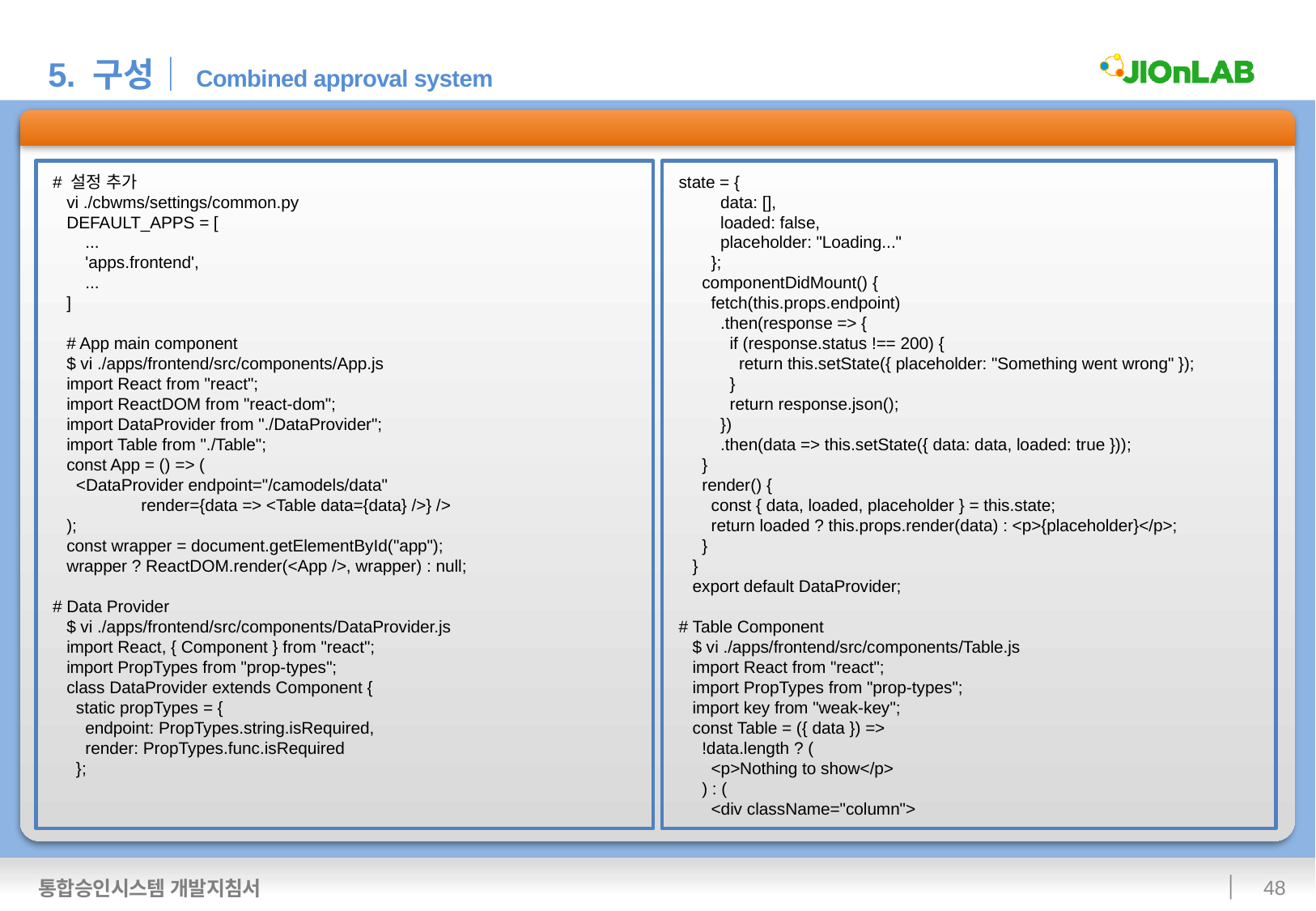

5. 구성│Combined approval system

통합승인시스템 구성

 # 설정 추가
    vi ./cbwms/settings/common.py
    DEFAULT_APPS = [
        ...
        'apps.frontend',
        ...
    ]

    # App main component
    $ vi ./apps/frontend/src/components/App.js
    import React from "react";
    import ReactDOM from "react-dom";
    import DataProvider from "./DataProvider";
    import Table from "./Table";
    const App = () => (
      <DataProvider endpoint="/camodels/data"
                    render={data => <Table data={data} />} />
    );
    const wrapper = document.getElementById("app");
    wrapper ? ReactDOM.render(<App />, wrapper) : null;

 # Data Provider
    $ vi ./apps/frontend/src/components/DataProvider.js
    import React, { Component } from "react";
    import PropTypes from "prop-types";
    class DataProvider extends Component {
      static propTypes = {
        endpoint: PropTypes.string.isRequired,
        render: PropTypes.func.isRequired
      };

 state = {
          data: [],
          loaded: false,
          placeholder: "Loading..."
        };
      componentDidMount() {
        fetch(this.props.endpoint)
          .then(response => {
            if (response.status !== 200) {
              return this.setState({ placeholder: "Something went wrong" });
            }
            return response.json();
          })
          .then(data => this.setState({ data: data, loaded: true }));
      }
      render() {
        const { data, loaded, placeholder } = this.state;
        return loaded ? this.props.render(data) : <p>{placeholder}</p>;
      }
    }
    export default DataProvider;

 # Table Component
    $ vi ./apps/frontend/src/components/Table.js
    import React from "react";
    import PropTypes from "prop-types";
    import key from "weak-key";
    const Table = ({ data }) =>
      !data.length ? (
        <p>Nothing to show</p>
      ) : (
        <div className="column">
 48